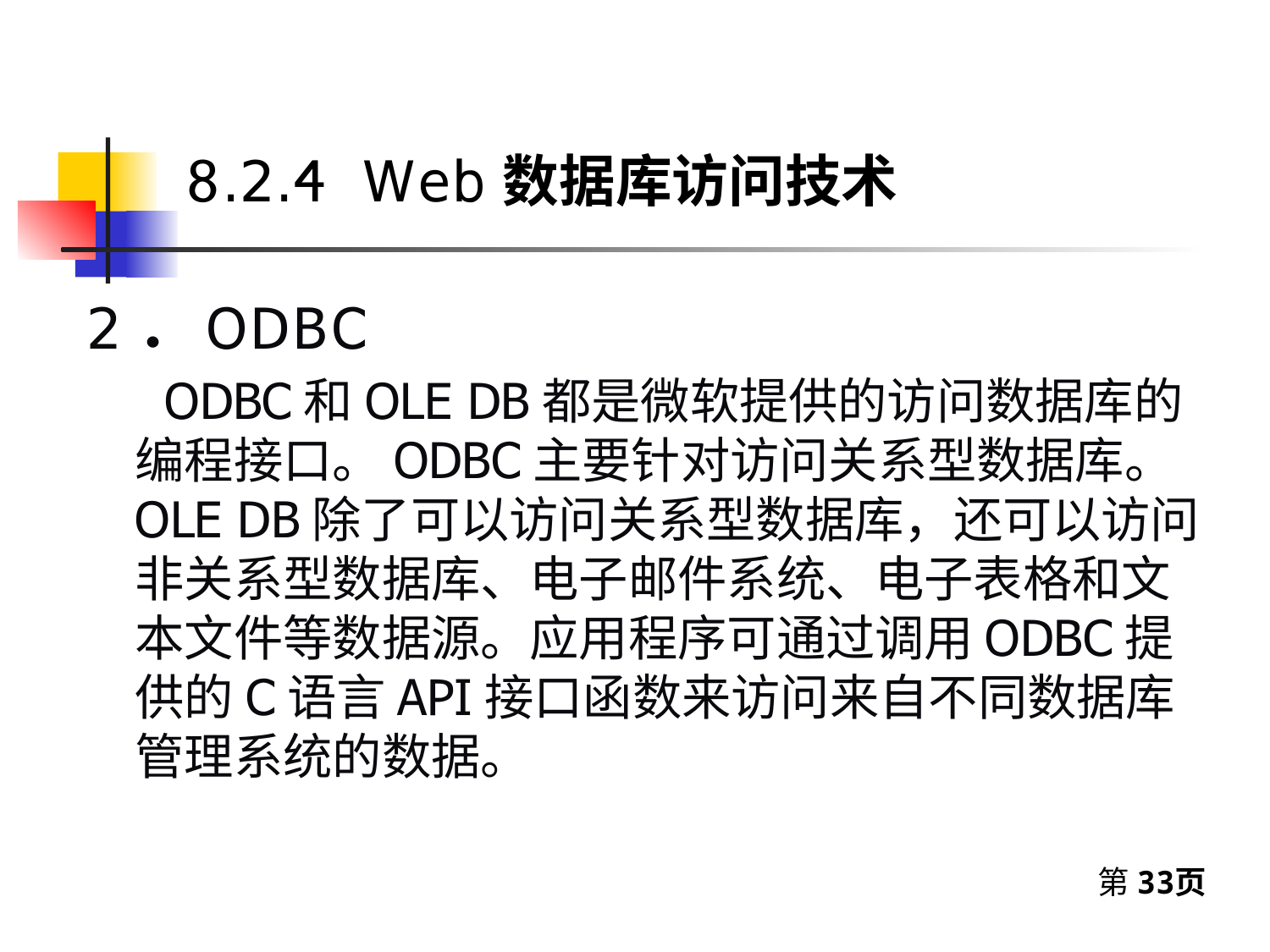

8.2.4  Web数据库访问技术
2．ODBC
     ODBC和OLE DB都是微软提供的访问数据库的编程接口。ODBC主要针对访问关系型数据库。OLE DB除了可以访问关系型数据库，还可以访问非关系型数据库、电子邮件系统、电子表格和文本文件等数据源。应用程序可通过调用ODBC提供的C语言API接口函数来访问来自不同数据库管理系统的数据。